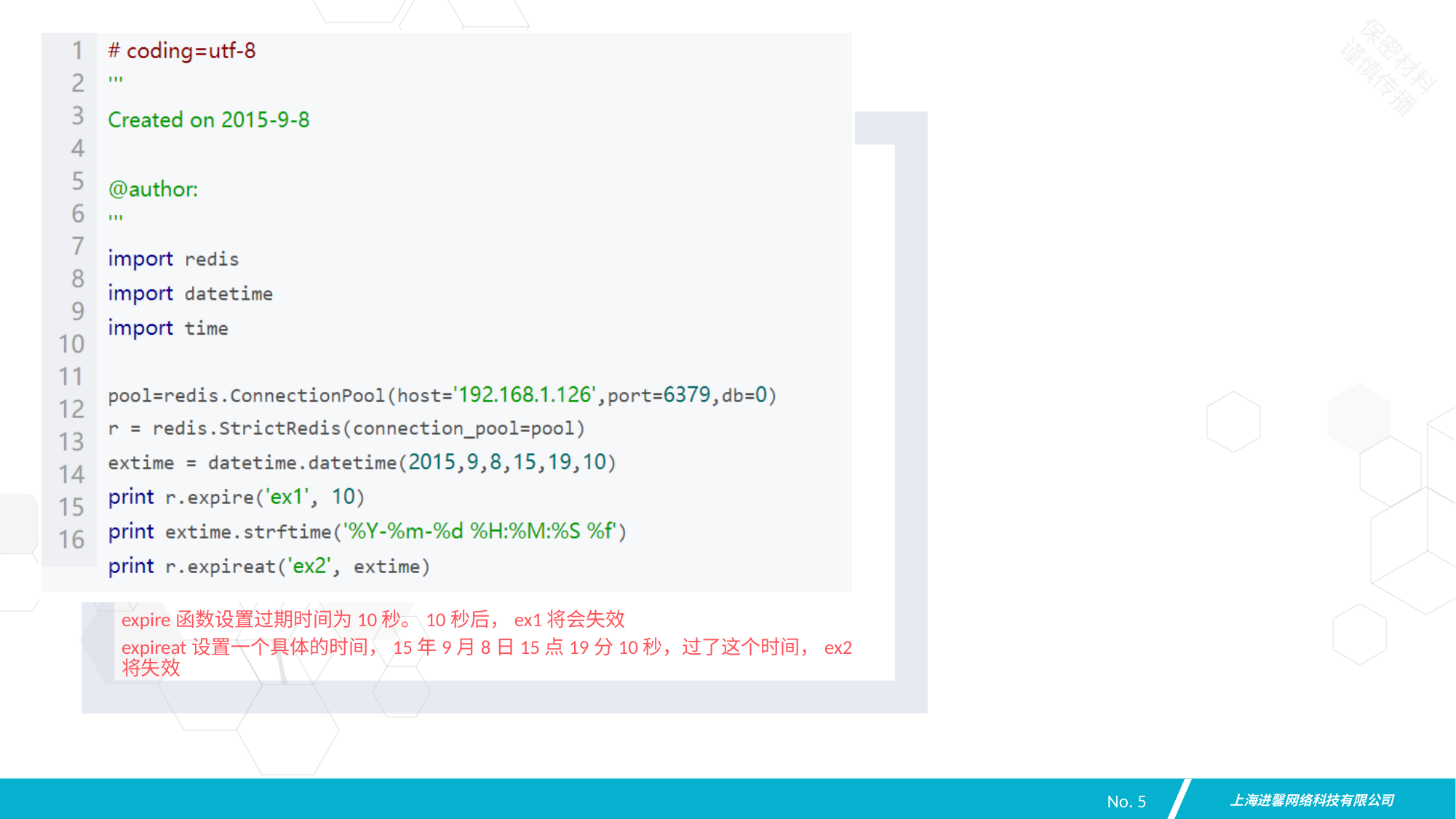

expire函数设置过期时间为10秒。10秒后，ex1将会失效
expireat设置一个具体的时间，15年9月8日15点19分10秒，过了这个时间，ex2将失效
No. 5